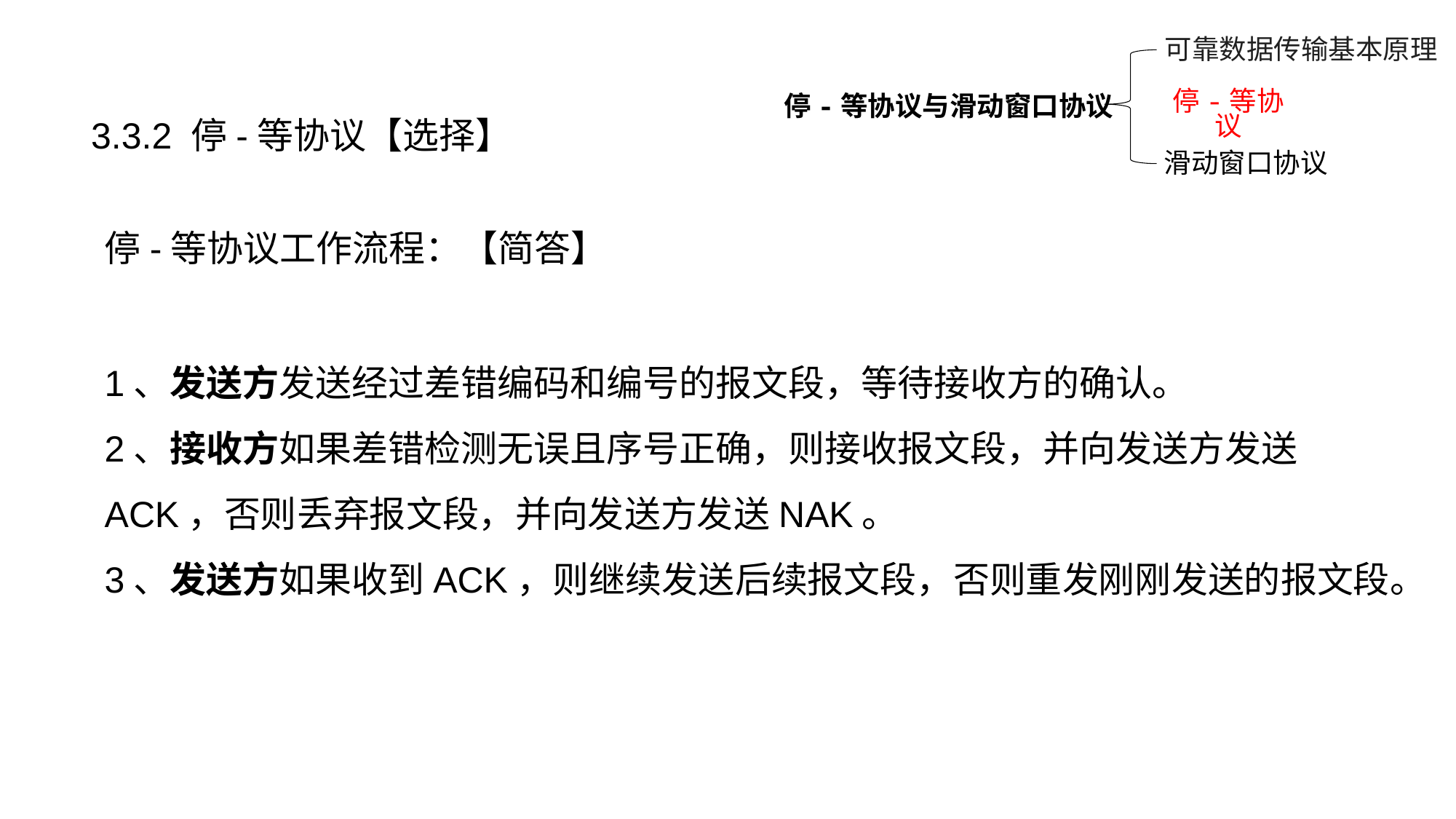

可靠数据传输基本原理

停-等协议与滑动窗口协议
停-等协议
滑动窗口协议
3.3.2 停-等协议【选择】
停-等协议工作流程：【简答】
1、发送方发送经过差错编码和编号的报文段，等待接收方的确认。
2、接收方如果差错检测无误且序号正确，则接收报文段，并向发送方发送ACK，否则丢弃报文段，并向发送方发送NAK。
3、发送方如果收到ACK，则继续发送后续报文段，否则重发刚刚发送的报文段。